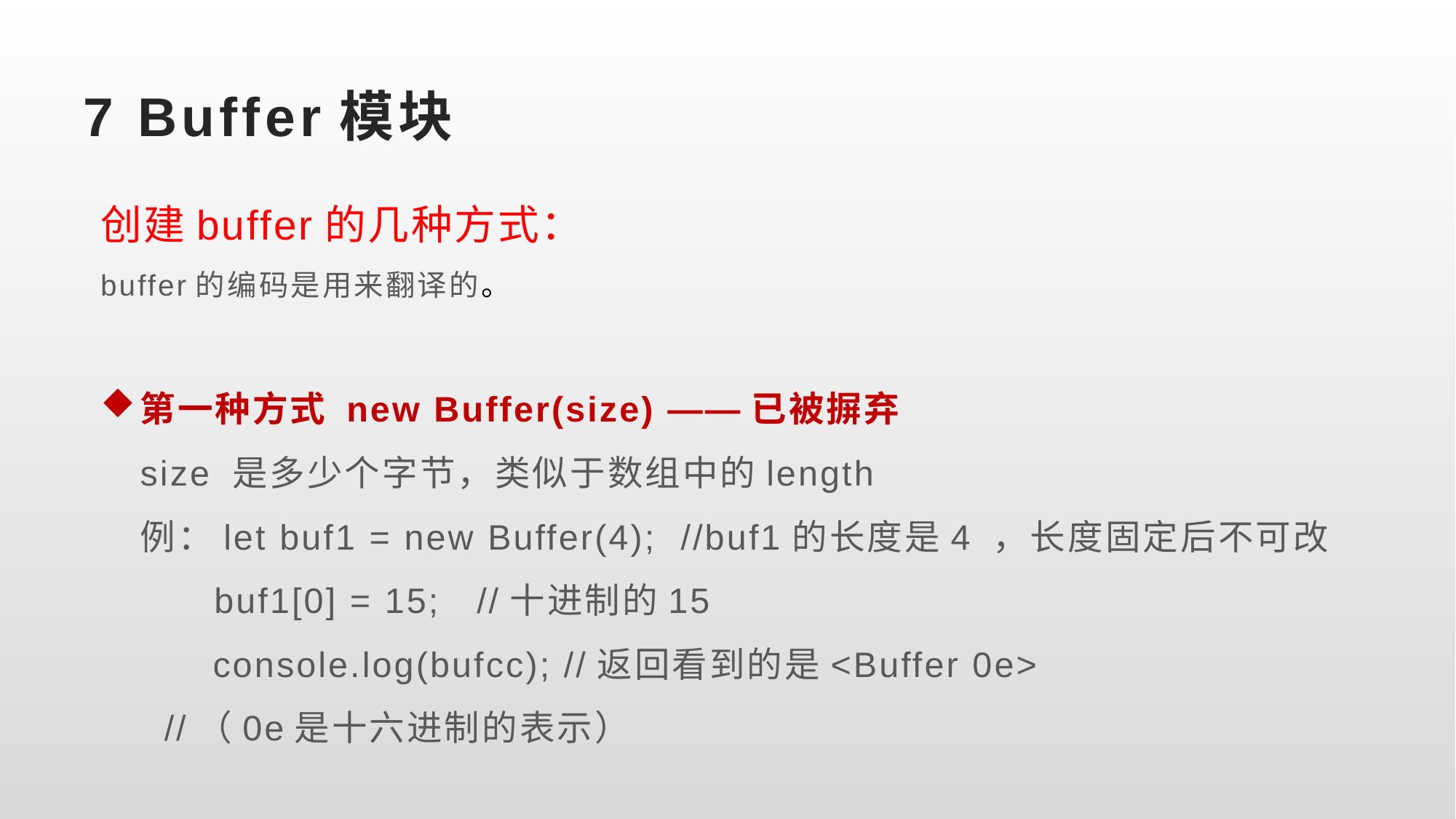

# 7 Buffer模块
创建buffer的几种方式：
buffer的编码是用来翻译的。

第一种方式 new Buffer(size) ——已被摒弃
	size 是多少个字节，类似于数组中的length
	例：let buf1 = new Buffer(4);  //buf1的长度是4 ，长度固定后不可改
　　   buf1[0] = 15;   //十进制的15
	      console.log(bufcc); //返回看到的是<Buffer 0e>
					  //（0e是十六进制的表示）